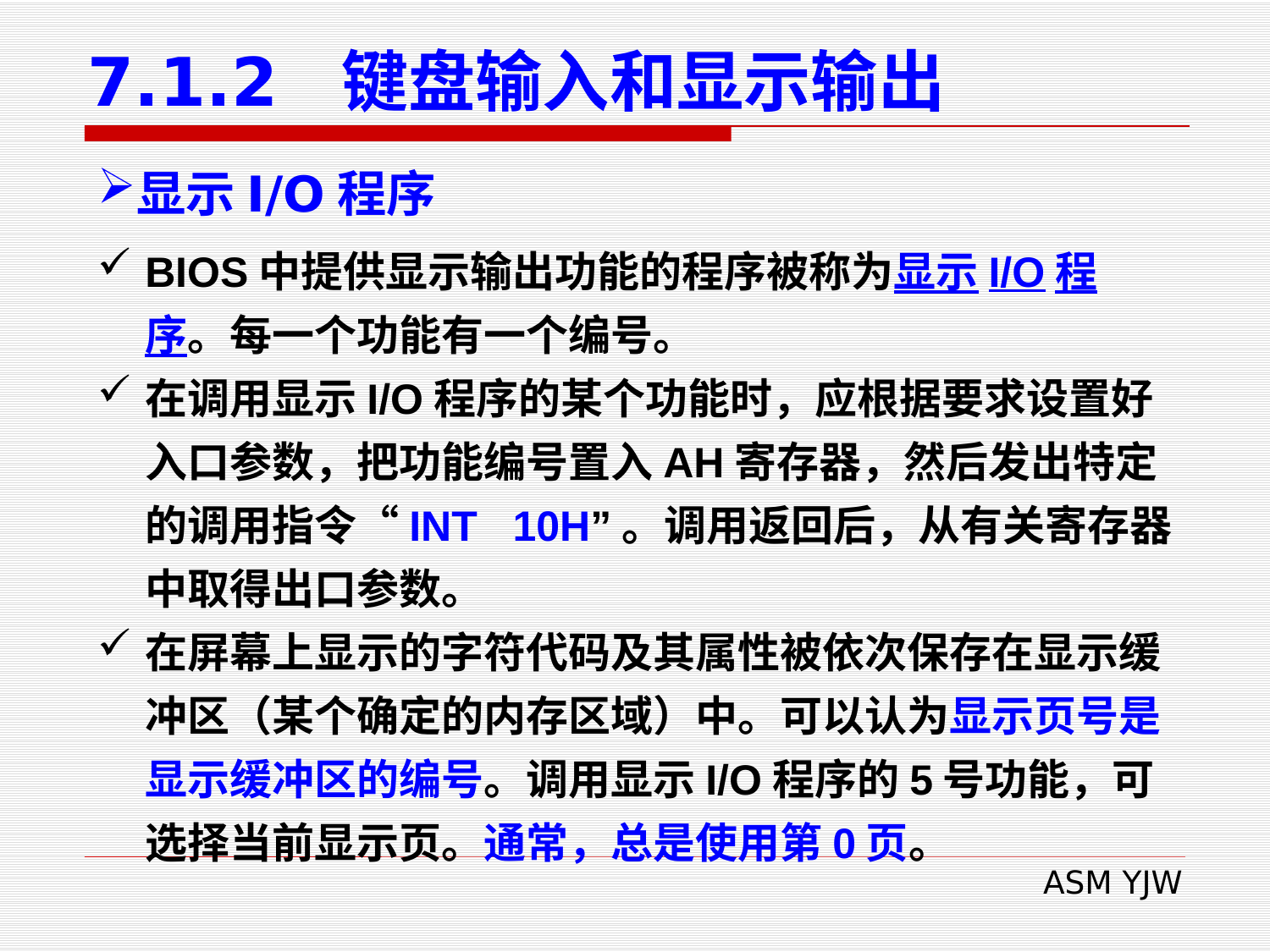

# 7.1.2  键盘输入和显示输出
显示I/O程序
BIOS中提供显示输出功能的程序被称为显示I/O程序。每一个功能有一个编号。
在调用显示I/O程序的某个功能时，应根据要求设置好入口参数，把功能编号置入AH寄存器，然后发出特定的调用指令“INT   10H”。调用返回后，从有关寄存器中取得出口参数。
在屏幕上显示的字符代码及其属性被依次保存在显示缓冲区（某个确定的内存区域）中。可以认为显示页号是显示缓冲区的编号。调用显示I/O程序的5号功能，可选择当前显示页。通常，总是使用第0页。